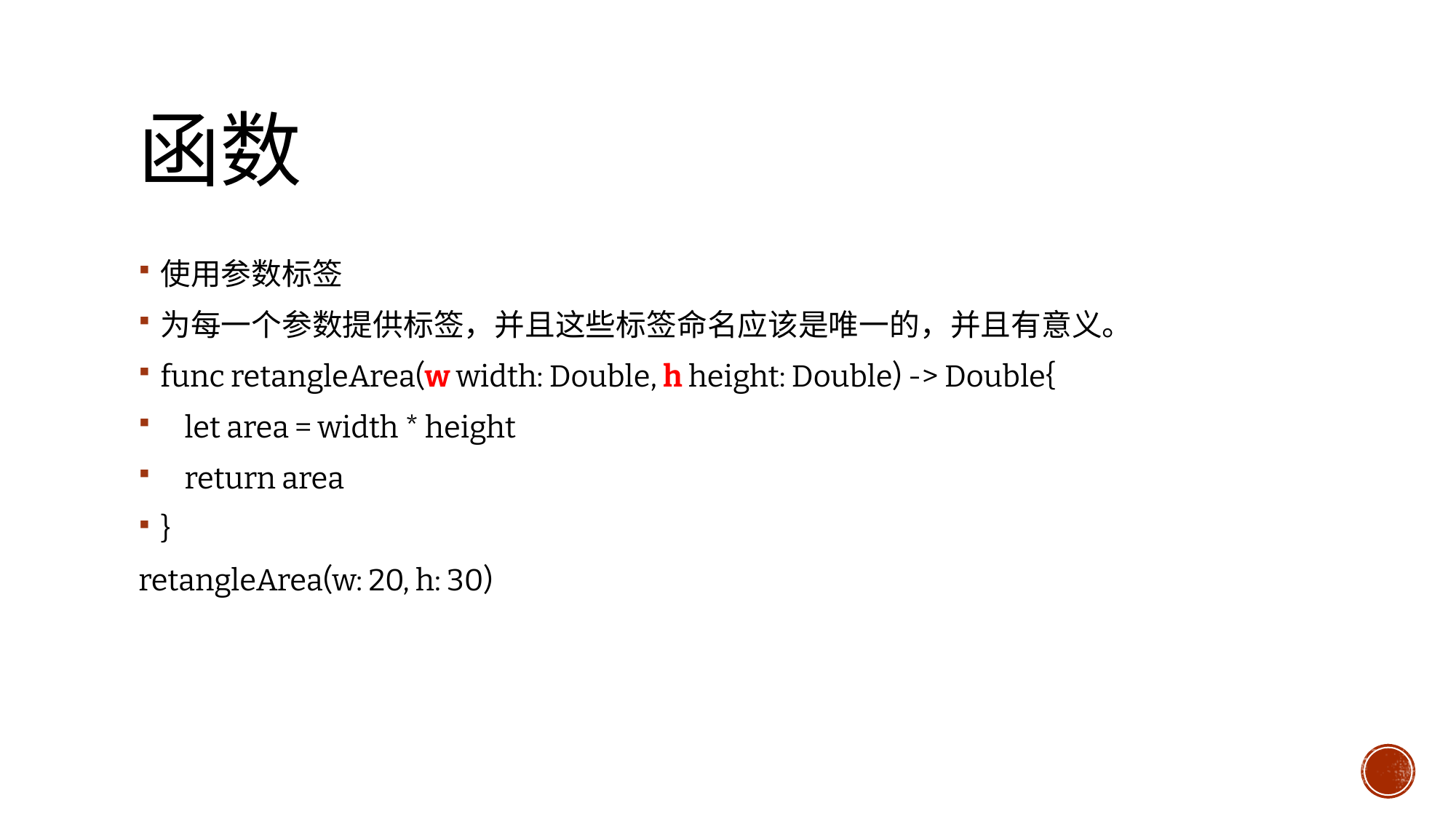

# 函数
使用参数标签
为每一个参数提供标签，并且这些标签命名应该是唯一的，并且有意义。
func retangleArea(w width: Double, h height: Double) -> Double{
    let area = width * height
    return area
}
retangleArea(w: 20, h: 30)